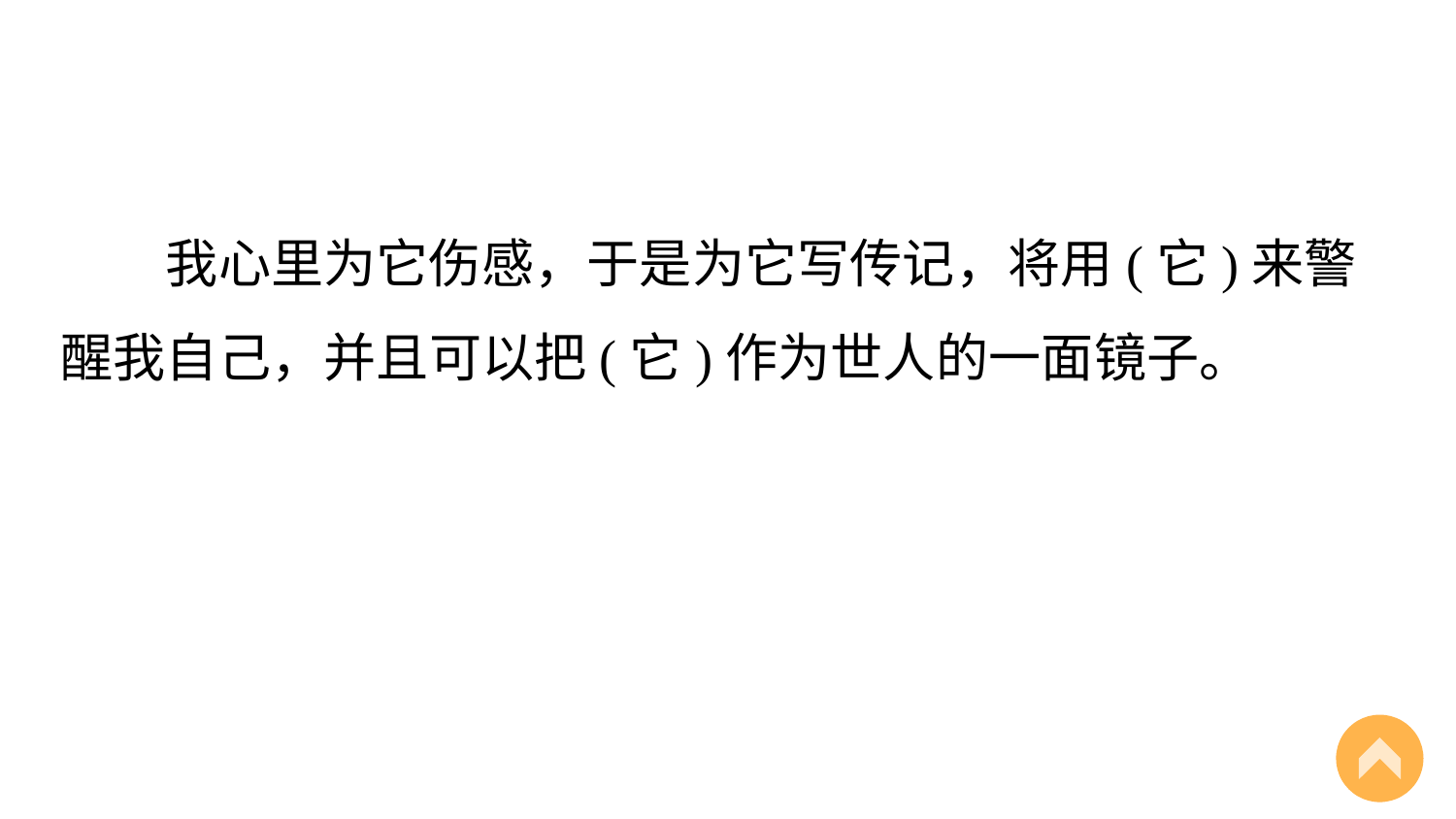

我心里为它伤感，于是为它写传记，将用(它)来警醒我自己，并且可以把(它)作为世人的一面镜子。